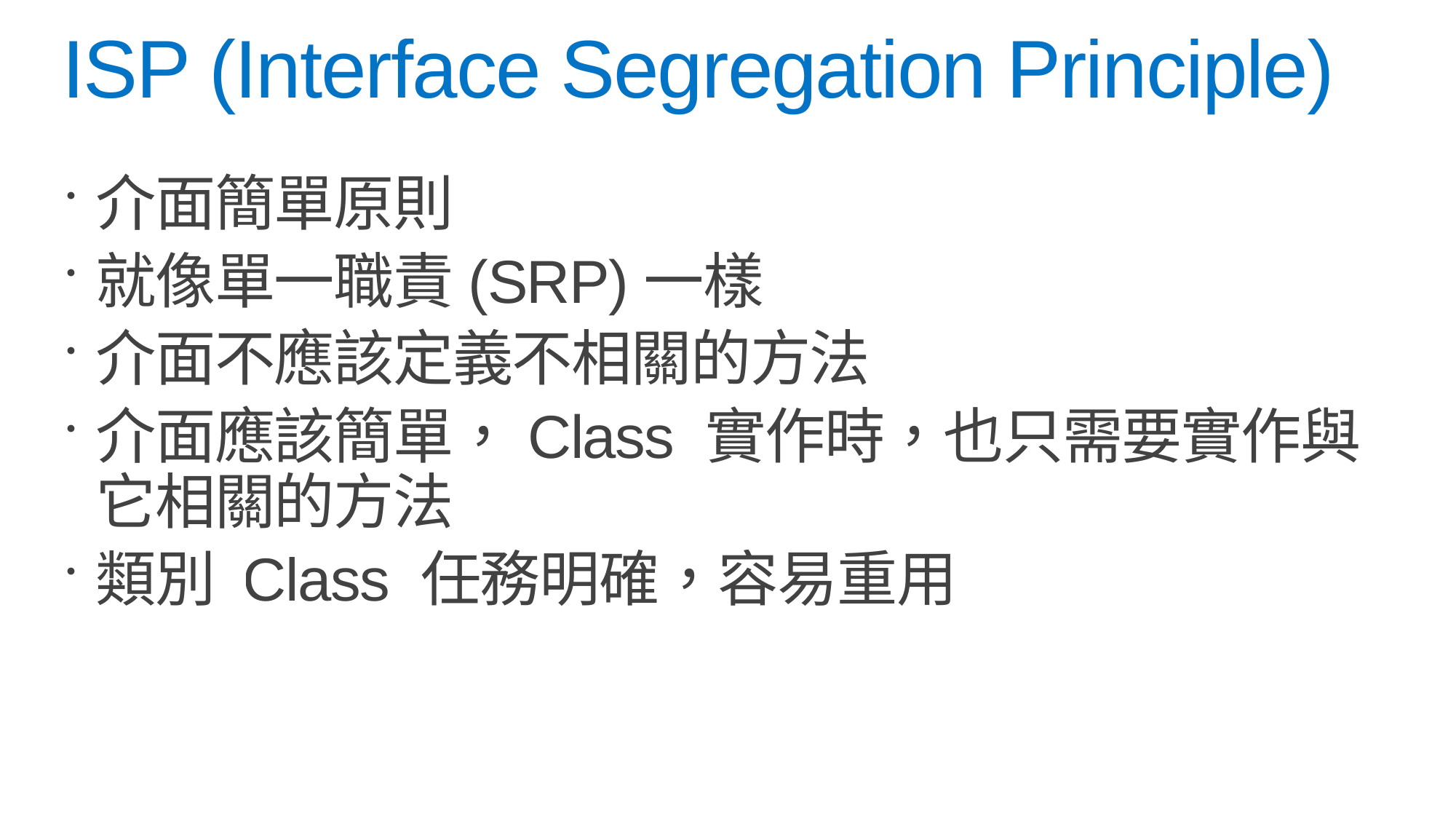

# ISP (Interface Segregation Principle)
介面簡單原則
就像單一職責(SRP)一樣
介面不應該定義不相關的方法
介面應該簡單，Class 實作時，也只需要實作與它相關的方法
類別 Class 任務明確，容易重用